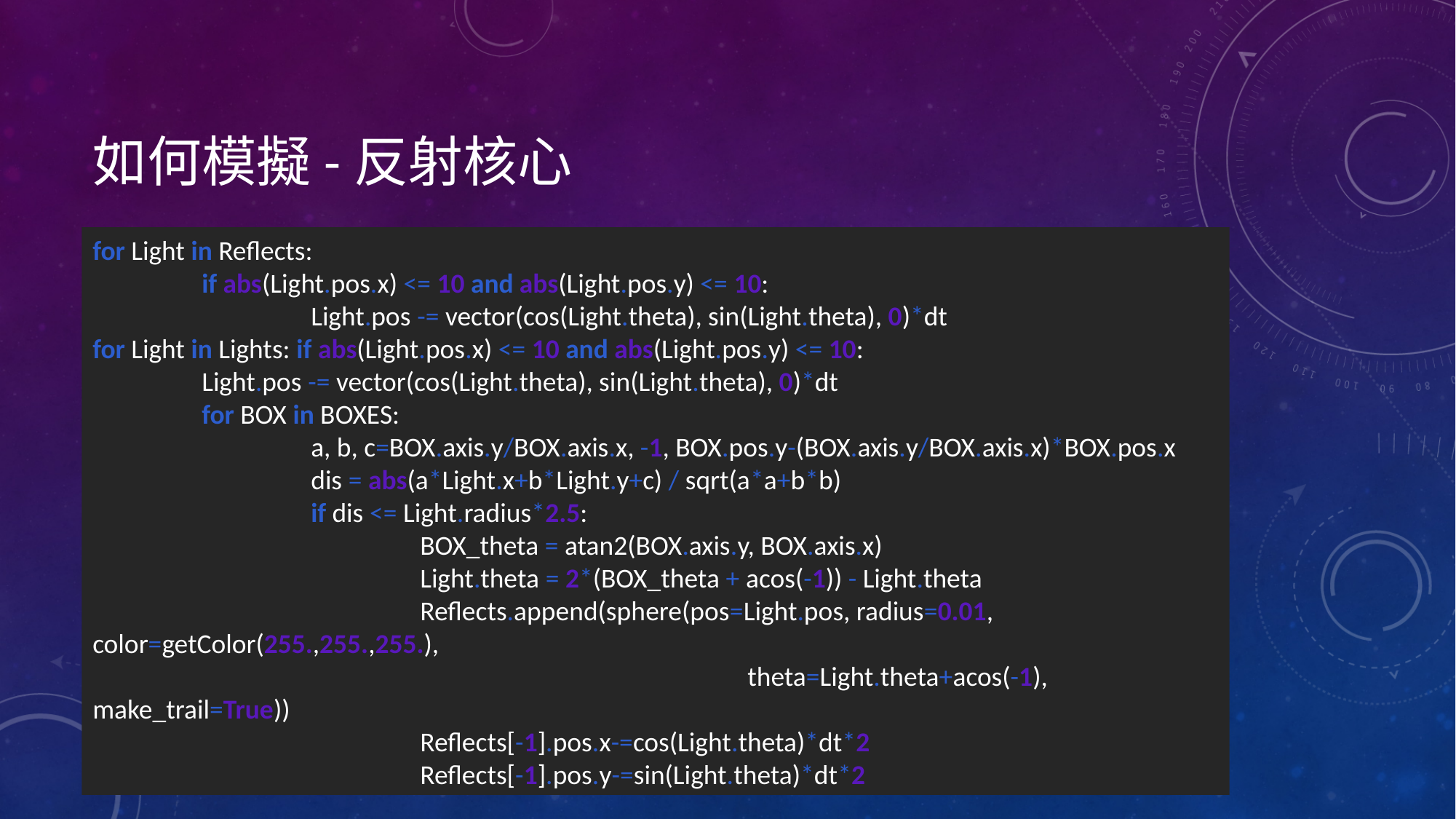

# 如何模擬-反射核心
for Light in Reflects:
	if abs(Light.pos.x) <= 10 and abs(Light.pos.y) <= 10:
		Light.pos -= vector(cos(Light.theta), sin(Light.theta), 0)*dt
for Light in Lights: if abs(Light.pos.x) <= 10 and abs(Light.pos.y) <= 10:
	Light.pos -= vector(cos(Light.theta), sin(Light.theta), 0)*dt
	for BOX in BOXES:
		a, b, c=BOX.axis.y/BOX.axis.x, -1, BOX.pos.y-(BOX.axis.y/BOX.axis.x)*BOX.pos.x
		dis = abs(a*Light.x+b*Light.y+c) / sqrt(a*a+b*b)
		if dis <= Light.radius*2.5:
			BOX_theta = atan2(BOX.axis.y, BOX.axis.x)
			Light.theta = 2*(BOX_theta + acos(-1)) - Light.theta
			Reflects.append(sphere(pos=Light.pos, radius=0.01, color=getColor(255.,255.,255.),
						theta=Light.theta+acos(-1), make_trail=True))
			Reflects[-1].pos.x-=cos(Light.theta)*dt*2
			Reflects[-1].pos.y-=sin(Light.theta)*dt*2